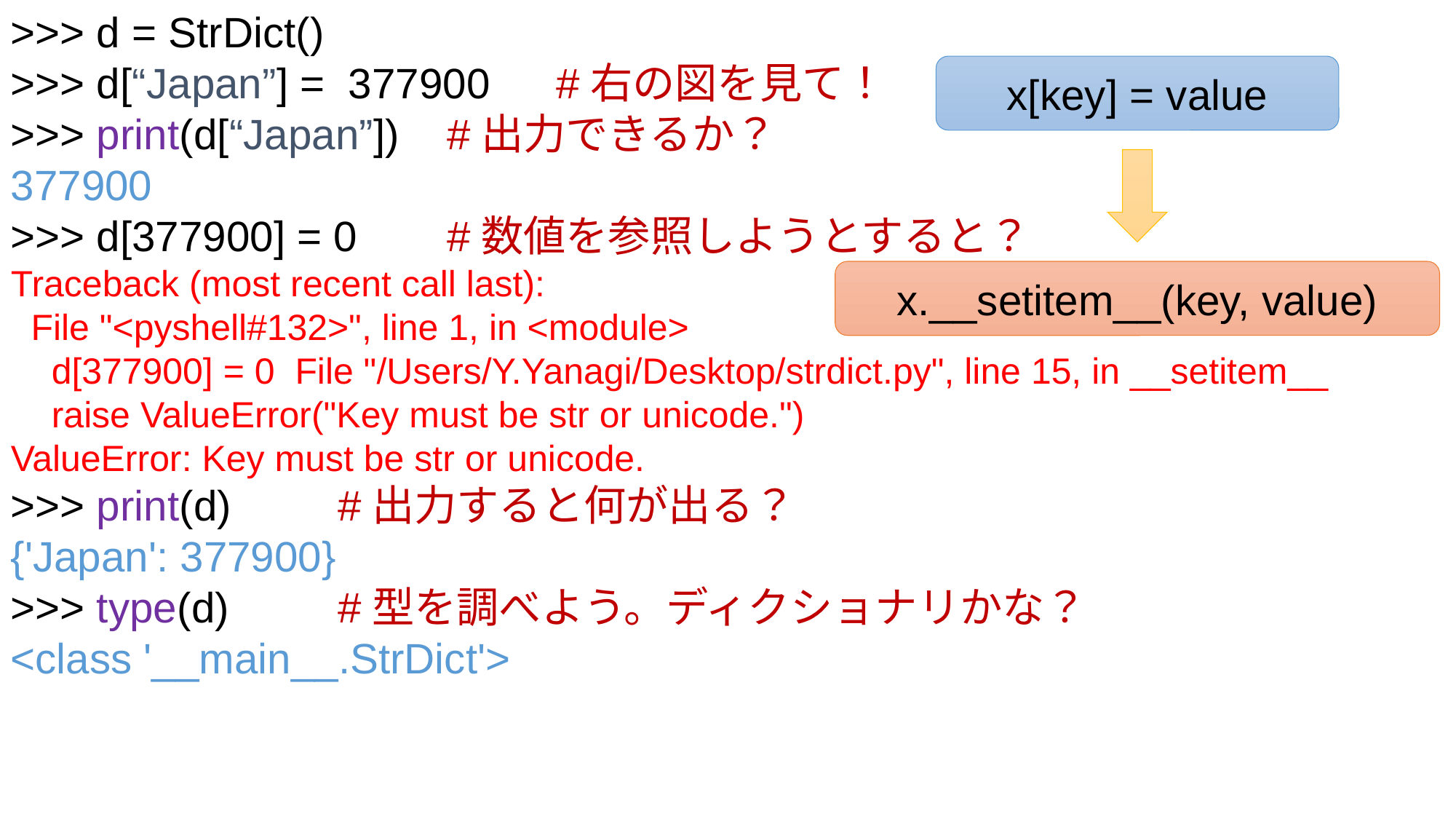

>>> d = StrDict()
>>> d[“Japan”] =  377900	#右の図を見て！
>>> print(d[“Japan”])	#出力できるか？
377900
>>> d[377900] = 0	#数値を参照しようとすると？
Traceback (most recent call last):
  File "<pyshell#132>", line 1, in <module>
    d[377900] = 0  File "/Users/Y.Yanagi/Desktop/strdict.py", line 15, in __setitem__
    raise ValueError("Key must be str or unicode.")
ValueError: Key must be str or unicode.
>>> print(d)	#出力すると何が出る？
{'Japan': 377900}
>>> type(d)	#型を調べよう。ディクショナリかな？
<class '__main__.StrDict'>
x[key] = value

x.__setitem__(key, value)